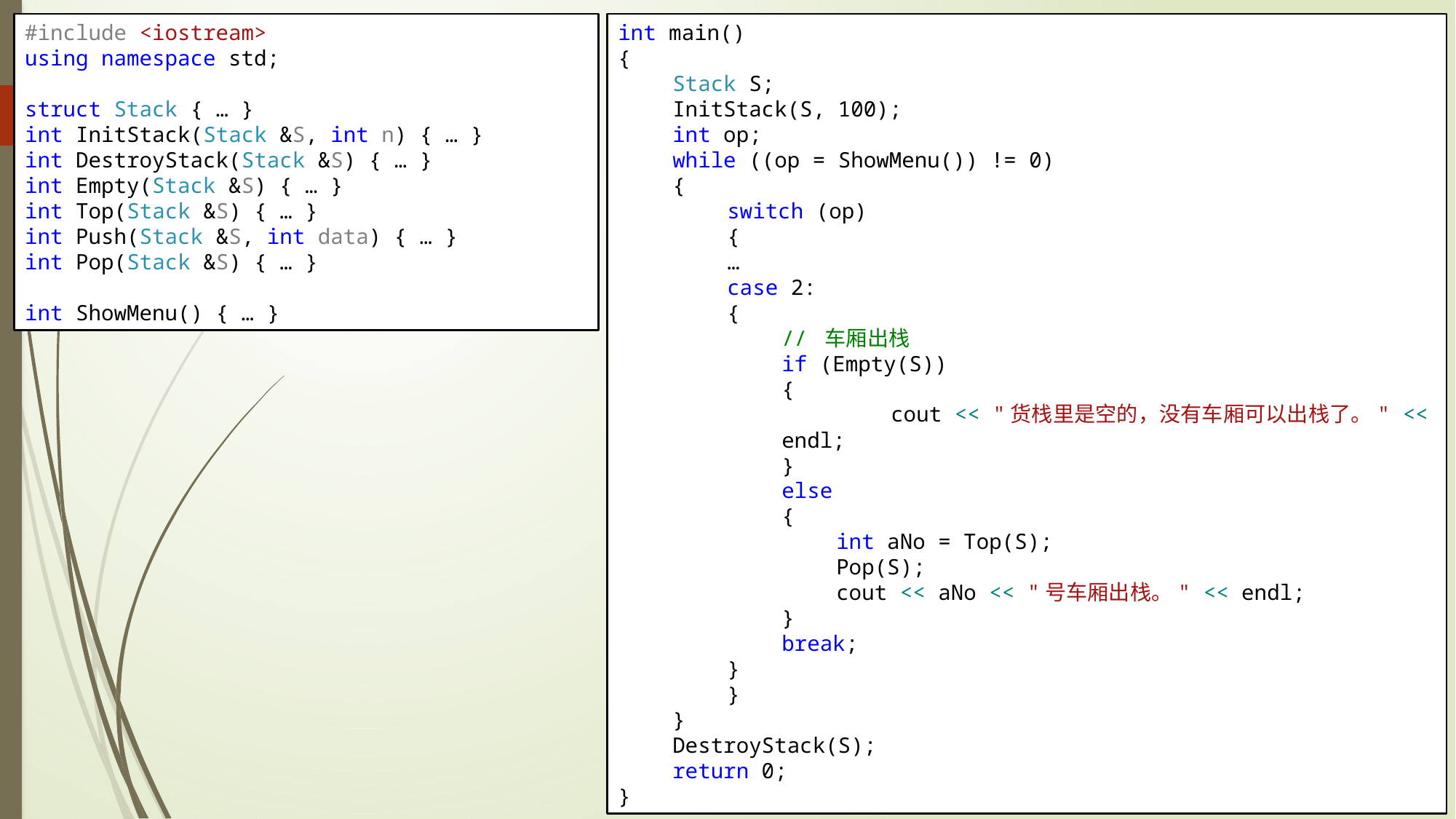

#include <iostream>
using namespace std;

struct Stack { … }
int InitStack(Stack &S, int n) { … }
int DestroyStack(Stack &S) { … }
int Empty(Stack &S) { … }
int Top(Stack &S) { … }
int Push(Stack &S, int data) { … }
int Pop(Stack &S) { … }

int ShowMenu() { … }
int main()
{
Stack S;
InitStack(S, 100);
int op;
while ((op = ShowMenu()) != 0)
{
switch (op)
{
…
case 2:
{
// 车厢出栈
if (Empty(S))
{
	cout << "货栈里是空的，没有车厢可以出栈了。" << endl;
}
else
{
int aNo = Top(S);
Pop(S);
cout << aNo << "号车厢出栈。" << endl;
}
break;
}
}
}
DestroyStack(S);
return 0;
}